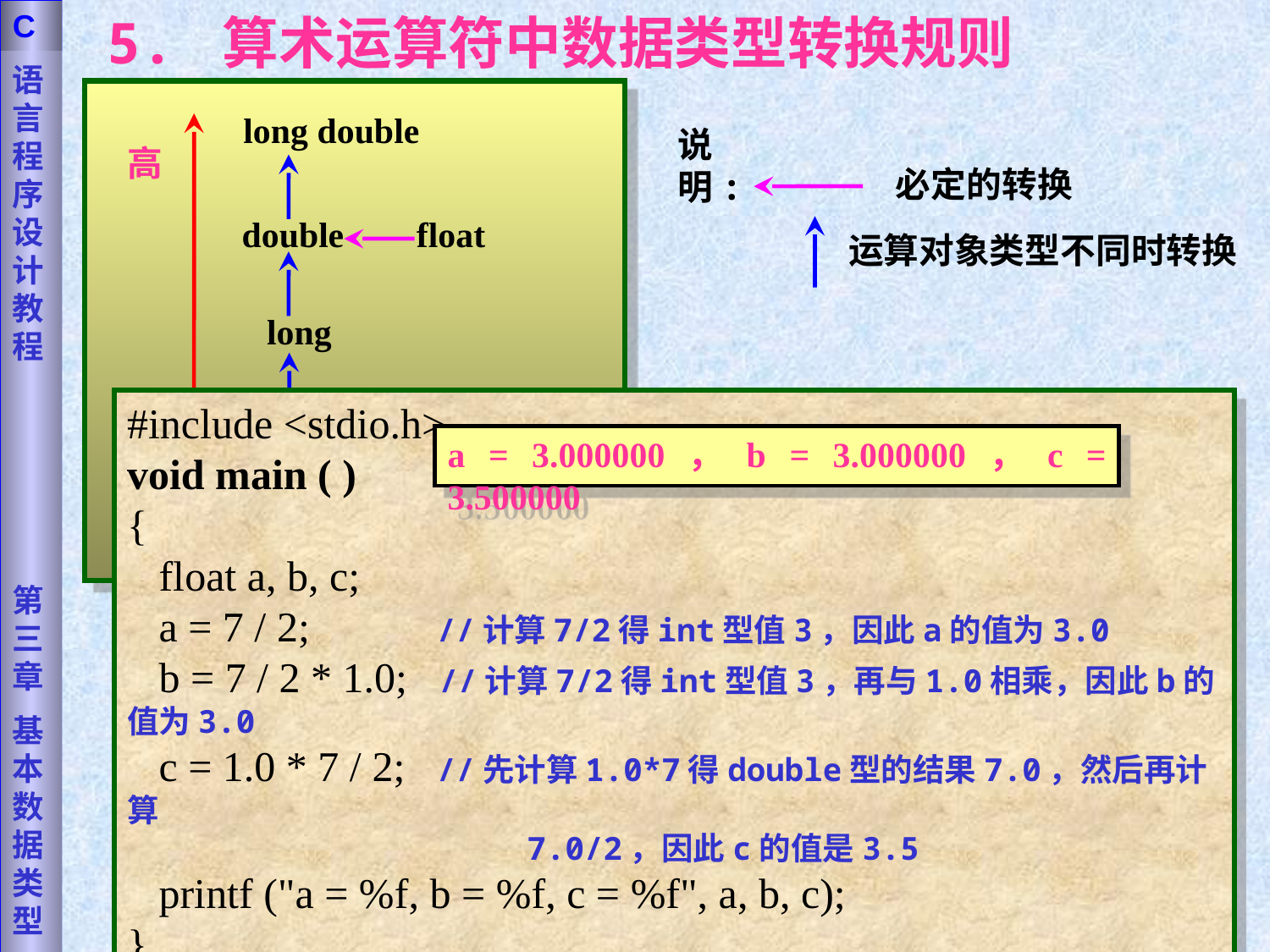

语言程序设计教程

第三章
基本数据类型
C
5. 算术运算符中数据类型转换规则

long double

double
float

long

unsigned

int
char, short

高
低
说明:
必定的转换

运算对象类型不同时转换
#include <stdio.h>
void main ( )
{
   float a, b, c;
   a = 7 / 2;            //计算7/2得int型值3，因此a的值为3.0
   b = 7 / 2 * 1.0;   //计算7/2得int型值3，再与1.0相乘，因此b的值为3.0
   c = 1.0 * 7 / 2;   //先计算1.0*7得double型的结果7.0，然后再计算
                     7.0/2，因此c的值是3.5
   printf ("a = %f, b = %f, c = %f", a, b, c);
}
a = 3.000000，b = 3.000000，c = 3.500000